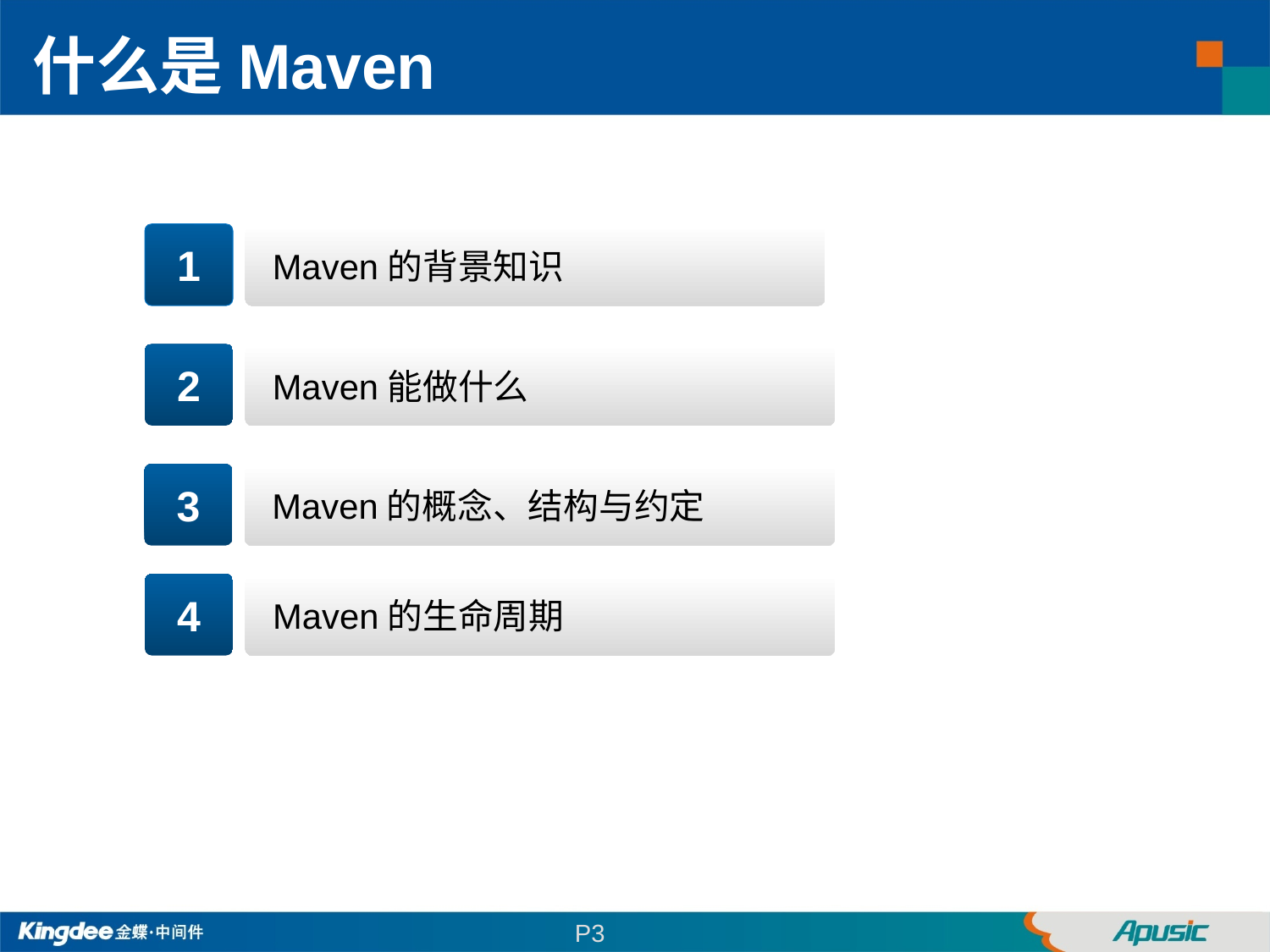

什么是Maven
1
Maven的背景知识
2
Maven能做什么
3
Maven的概念、结构与约定
4
Maven的生命周期